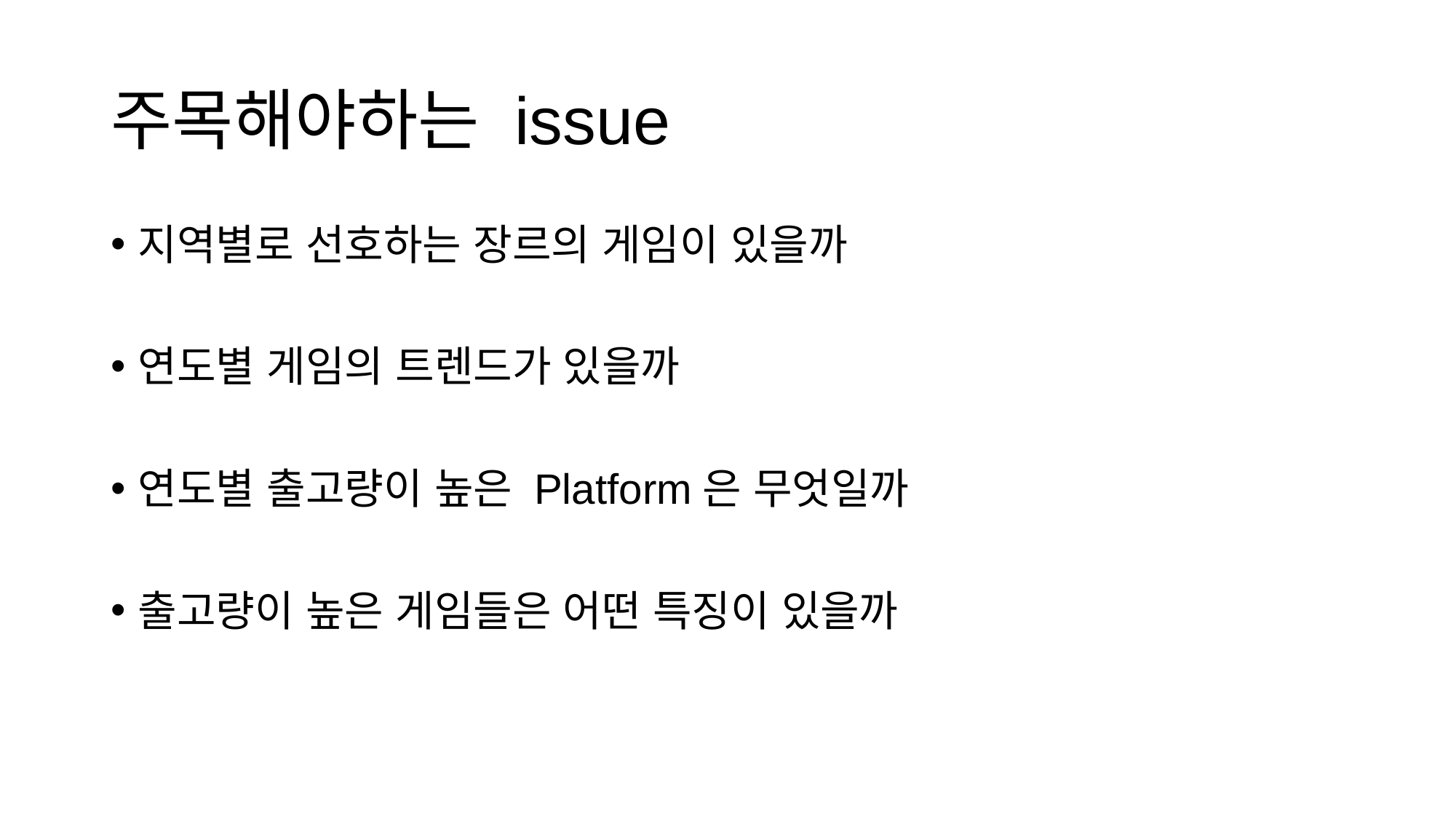

# 주목해야하는 issue
지역별로 선호하는 장르의 게임이 있을까

연도별 게임의 트렌드가 있을까

연도별 출고량이 높은 Platform은 무엇일까

출고량이 높은 게임들은 어떤 특징이 있을까